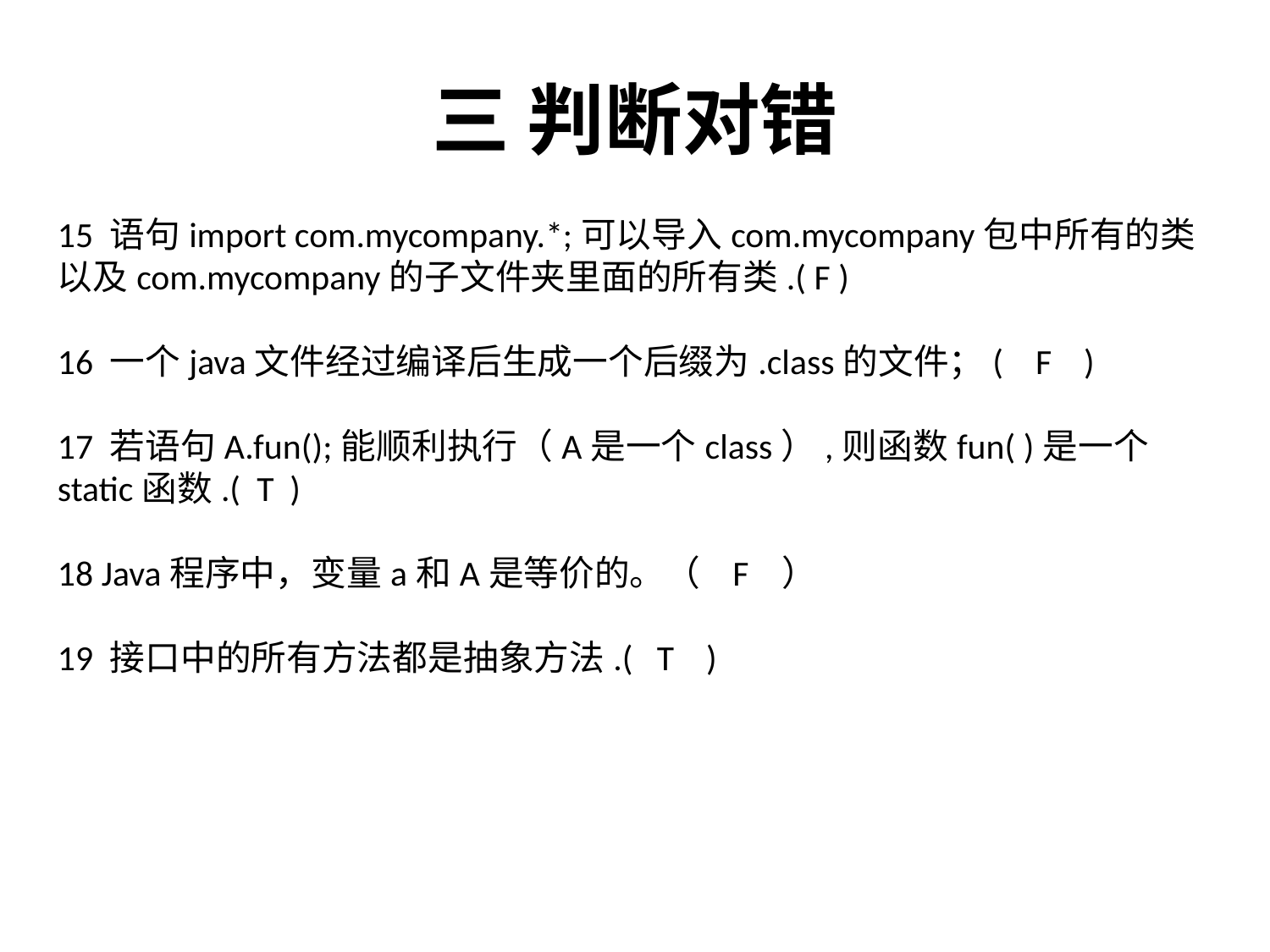

# 三 判断对错
15 语句import com.mycompany.*;可以导入com.mycompany包中所有的类以及com.mycompany的子文件夹里面的所有类.( F )

16 一个java文件经过编译后生成一个后缀为.class的文件；(    F    )

17 若语句A.fun();能顺利执行（A是一个class）,则函数fun( )是一个static函数.(  T  )

18 Java程序中，变量a和A是等价的。（   F   ）

19 接口中的所有方法都是抽象方法.(   T    )